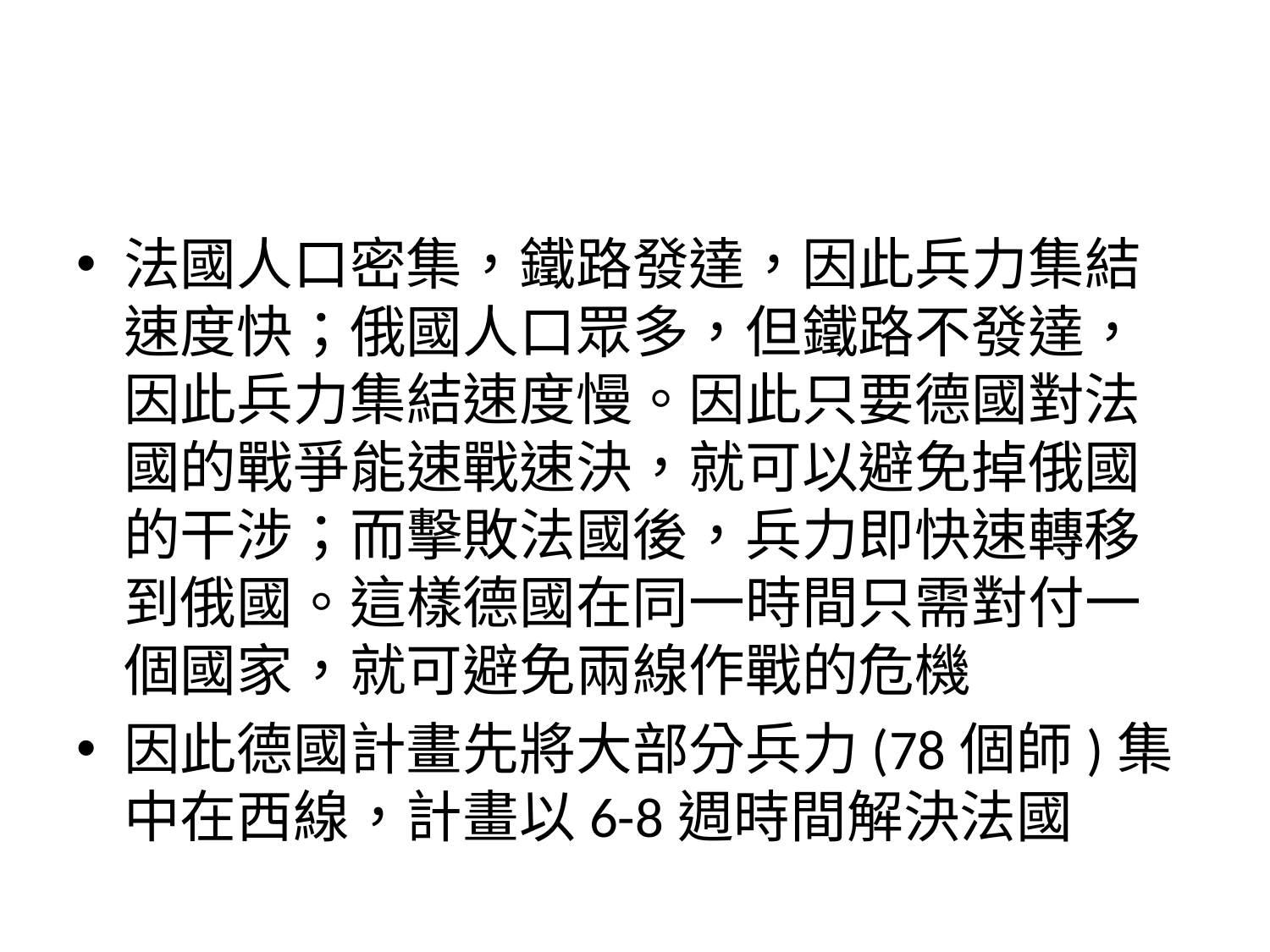

#
法國人口密集，鐵路發達，因此兵力集結速度快；俄國人口眾多，但鐵路不發達，因此兵力集結速度慢。因此只要德國對法國的戰爭能速戰速決，就可以避免掉俄國的干涉；而擊敗法國後，兵力即快速轉移到俄國。這樣德國在同一時間只需對付一個國家，就可避免兩線作戰的危機
因此德國計畫先將大部分兵力(78個師)集中在西線，計畫以6-8週時間解決法國